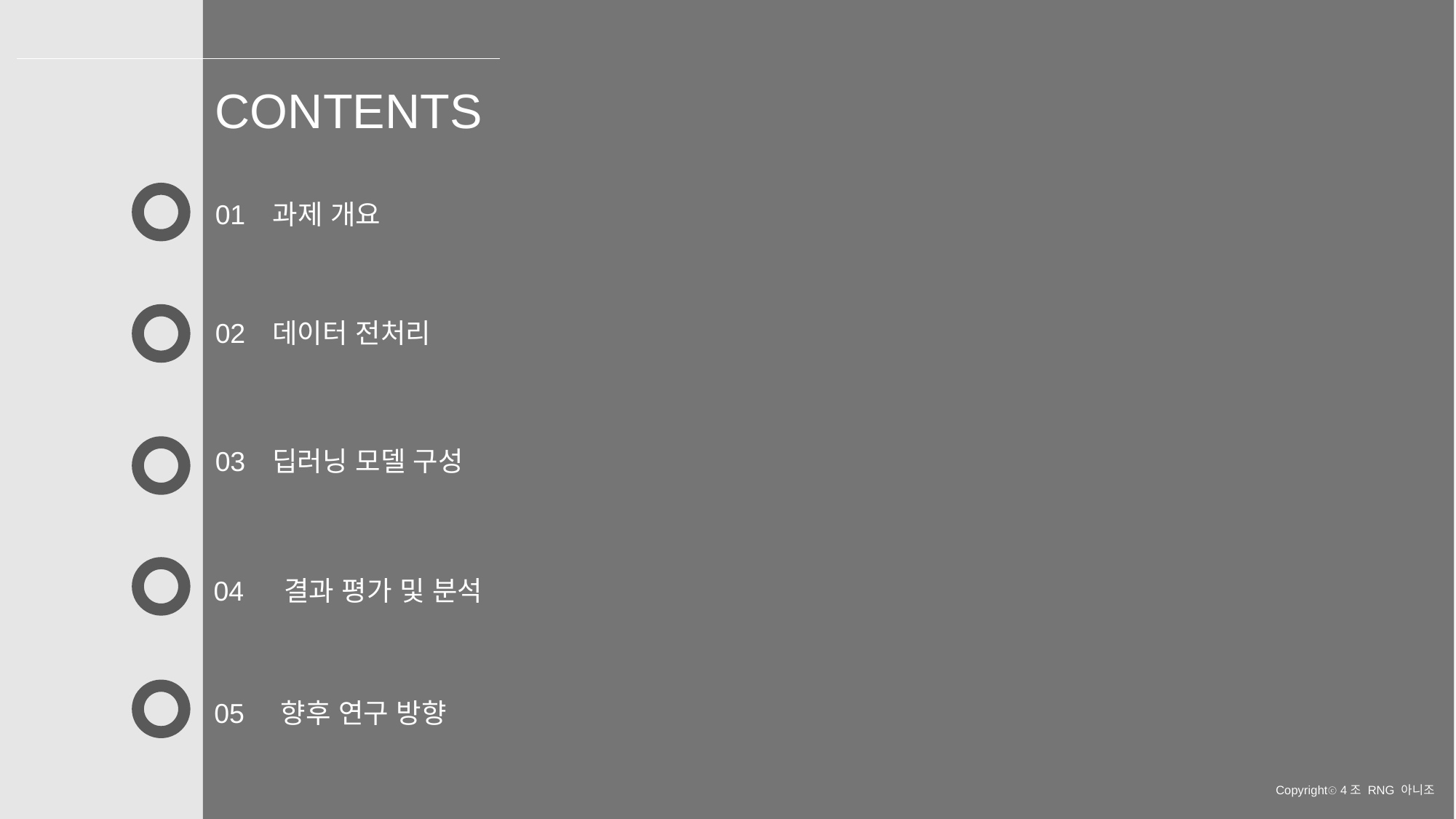

CONTENTS

01
과제 개요

02
데이터 전처리
03
딥러닝 모델 구성

04
결과 평가 및 분석

05
향후 연구 방향
Copyrightⓒ 4조 RNG 아니조